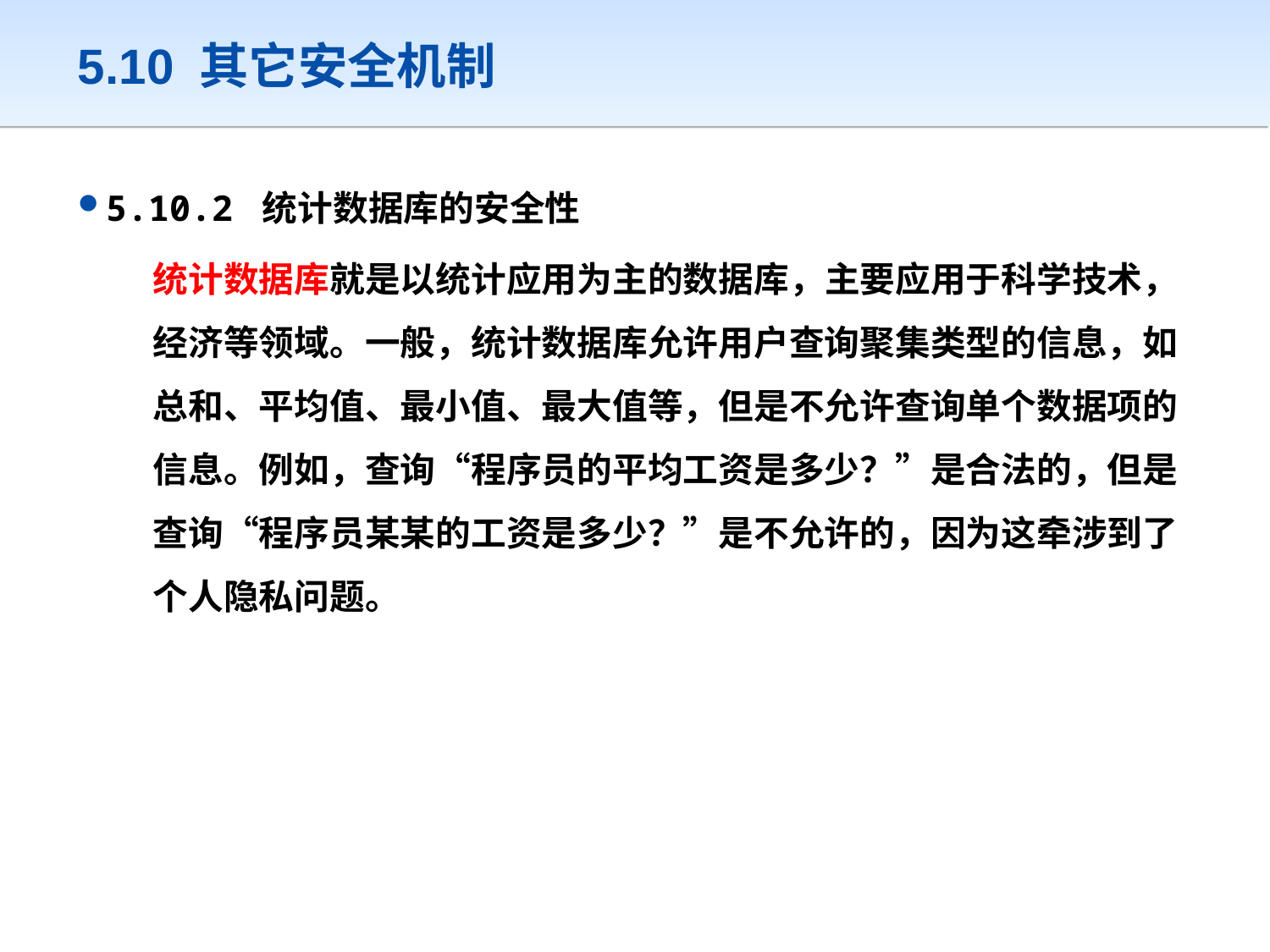

# 5.10 其它安全机制
5.10.2 统计数据库的安全性
	统计数据库就是以统计应用为主的数据库，主要应用于科学技术，经济等领域。一般，统计数据库允许用户查询聚集类型的信息，如总和、平均值、最小值、最大值等，但是不允许查询单个数据项的信息。例如，查询“程序员的平均工资是多少？”是合法的，但是查询“程序员某某的工资是多少？”是不允许的，因为这牵涉到了个人隐私问题。